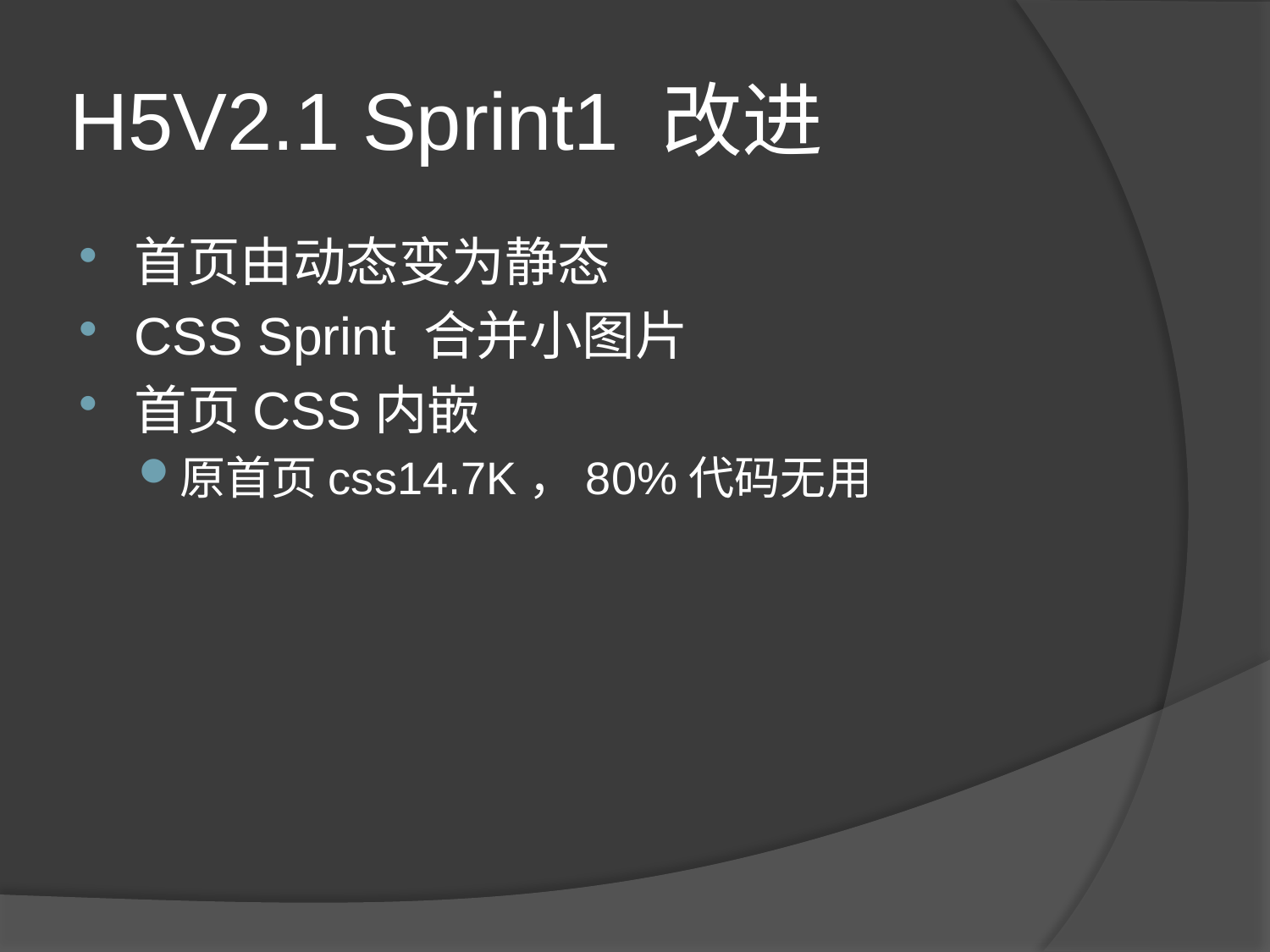

# H5V2.1 Sprint1 改进
首页由动态变为静态
CSS Sprint 合并小图片
首页CSS内嵌
原首页css14.7K，80%代码无用